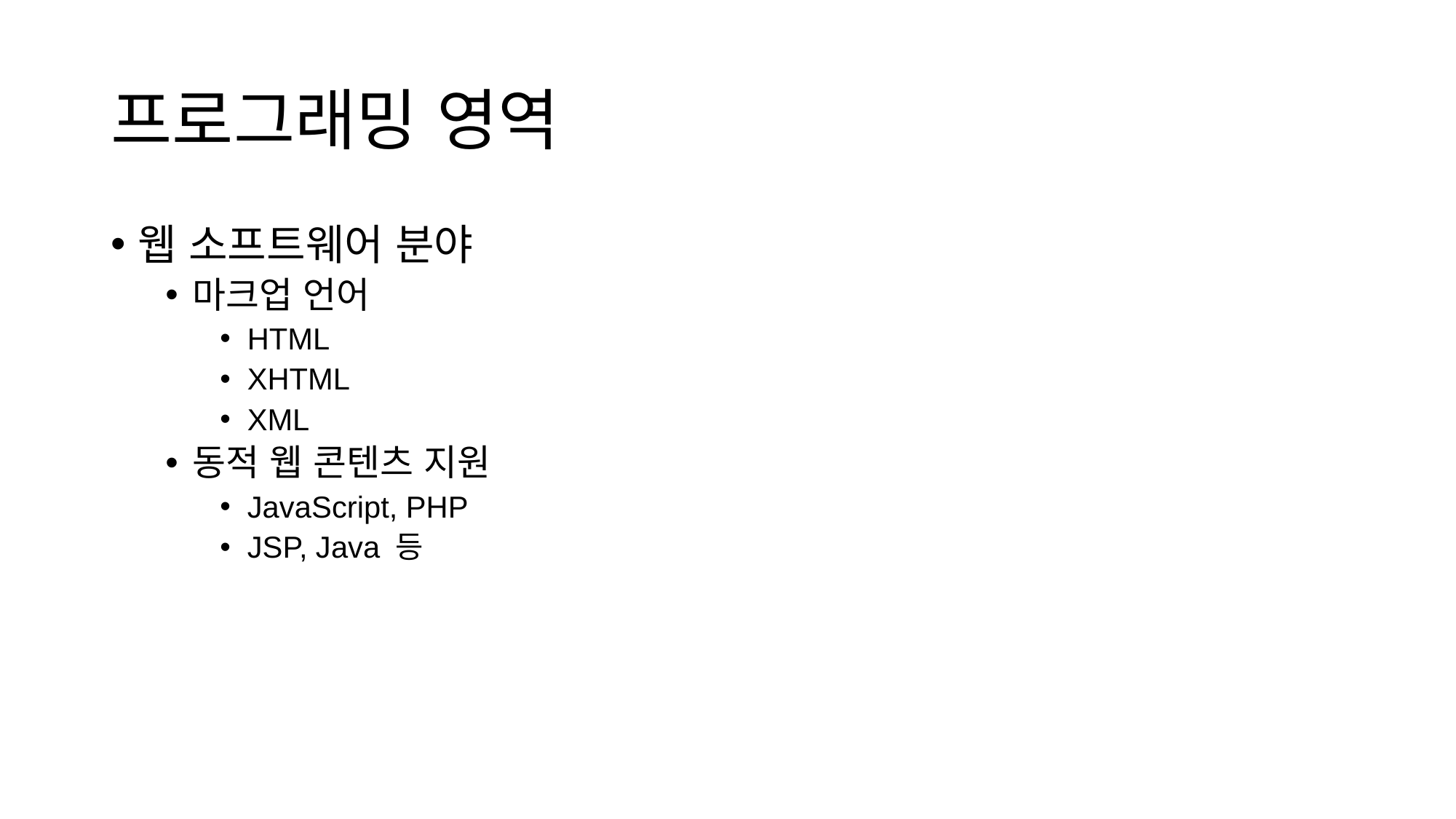

# 프로그래밍 영역
웹 소프트웨어 분야
마크업 언어
HTML
XHTML
XML
동적 웹 콘텐츠 지원
JavaScript, PHP
JSP, Java 등